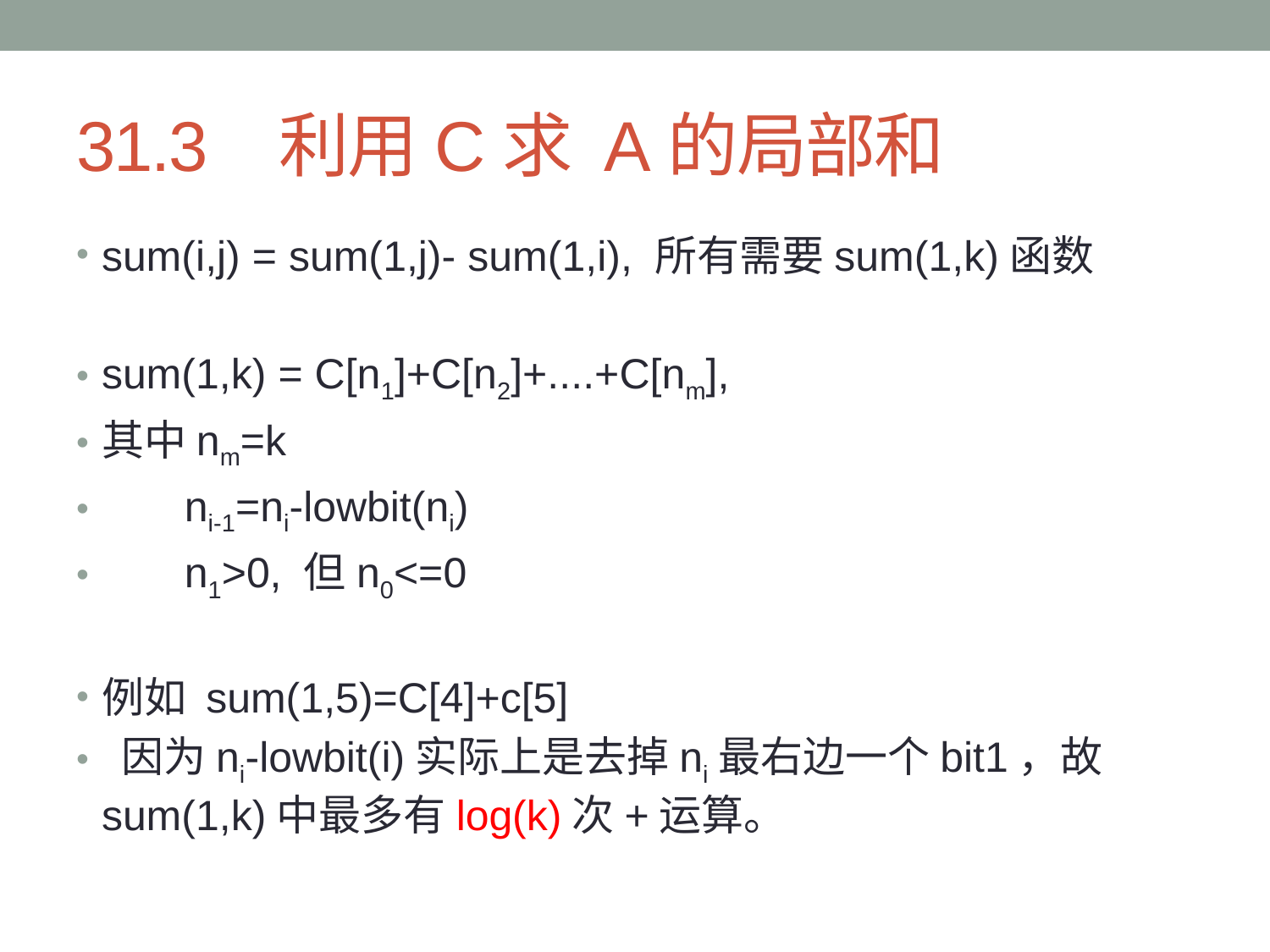

# 31.3   利用C求 A的局部和
sum(i,j) = sum(1,j)- sum(1,i), 所有需要sum(1,k)函数

sum(1,k) = C[n1]+C[n2]+....+C[nm],
其中nm=k
       ni-1=ni-lowbit(ni)
       n1>0, 但n0<=0

例如 sum(1,5)=C[4]+c[5]
 因为ni-lowbit(i)实际上是去掉ni最右边一个bit1，故sum(1,k)中最多有log(k)次+运算。